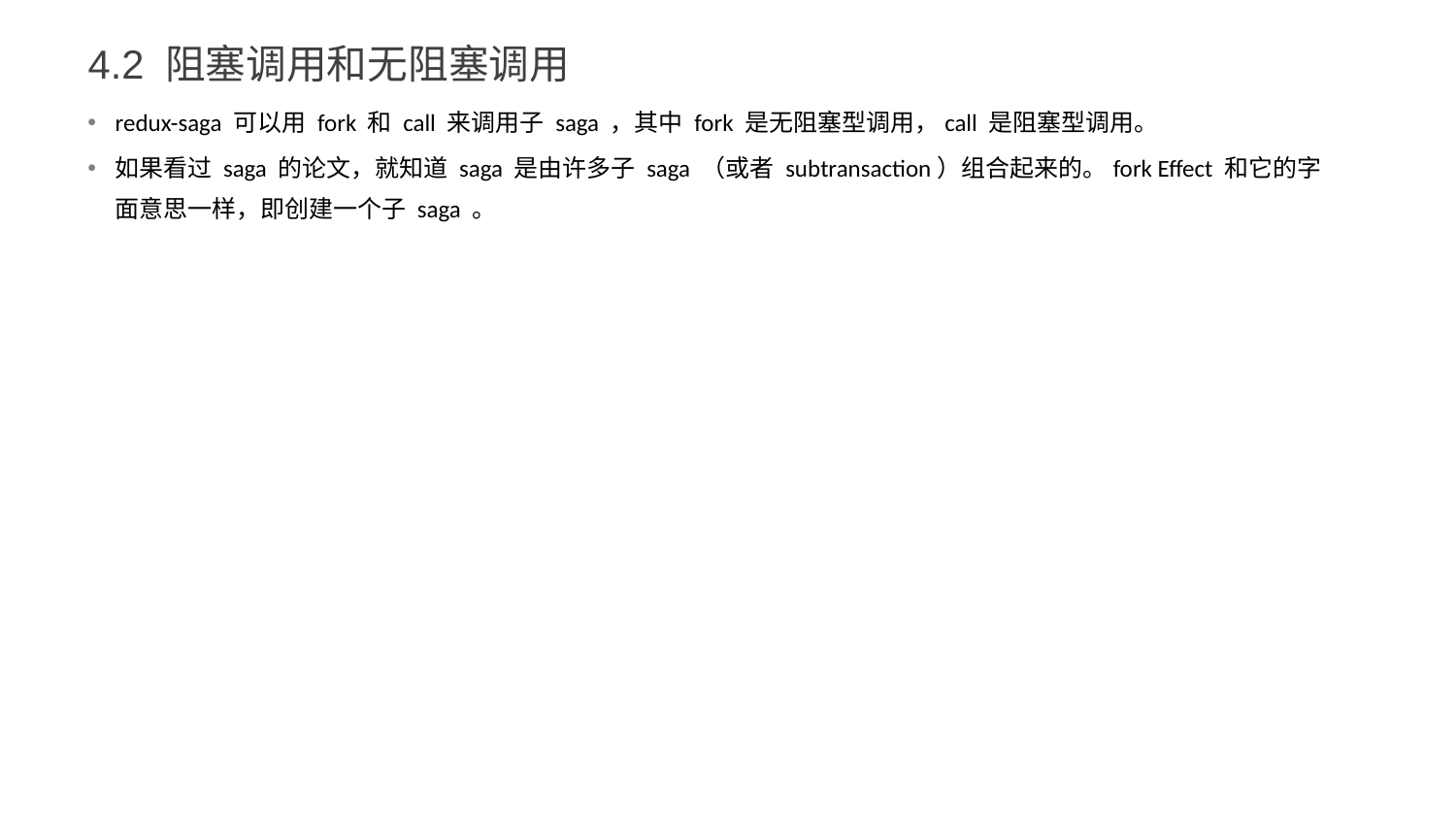

4.2 阻塞调用和无阻塞调用
redux-saga 可以用 fork 和 call 来调用子 saga ，其中 fork 是无阻塞型调用，call 是阻塞型调用。
如果看过 saga 的论文，就知道 saga 是由许多子 saga （或者 subtransaction）组合起来的。fork Effect 和它的字面意思一样，即创建一个子 saga 。